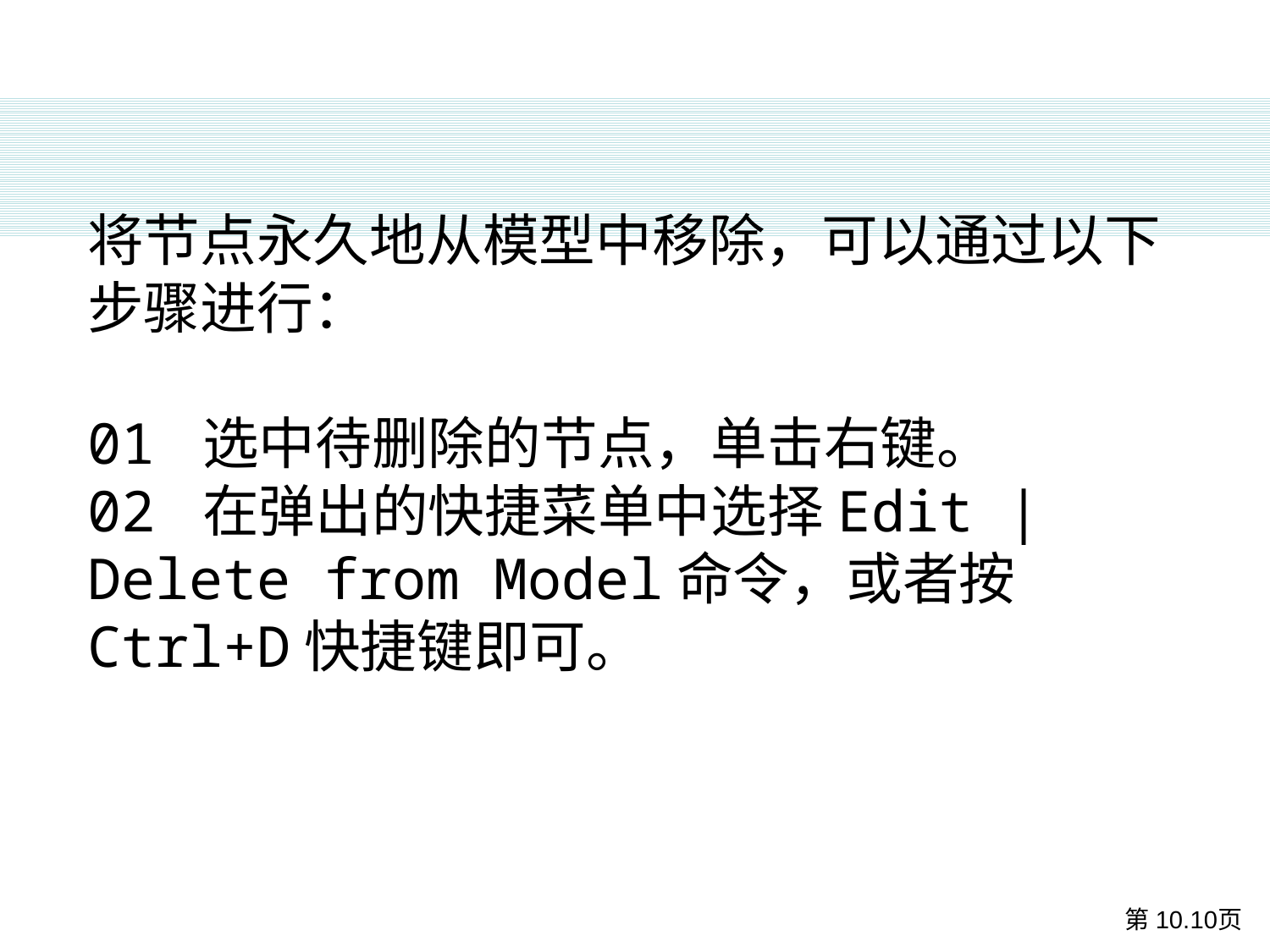

将节点永久地从模型中移除，可以通过以下步骤进行：

01 选中待删除的节点，单击右键。
02 在弹出的快捷菜单中选择Edit | Delete from Model命令，或者按Ctrl+D快捷键即可。
第10.10页